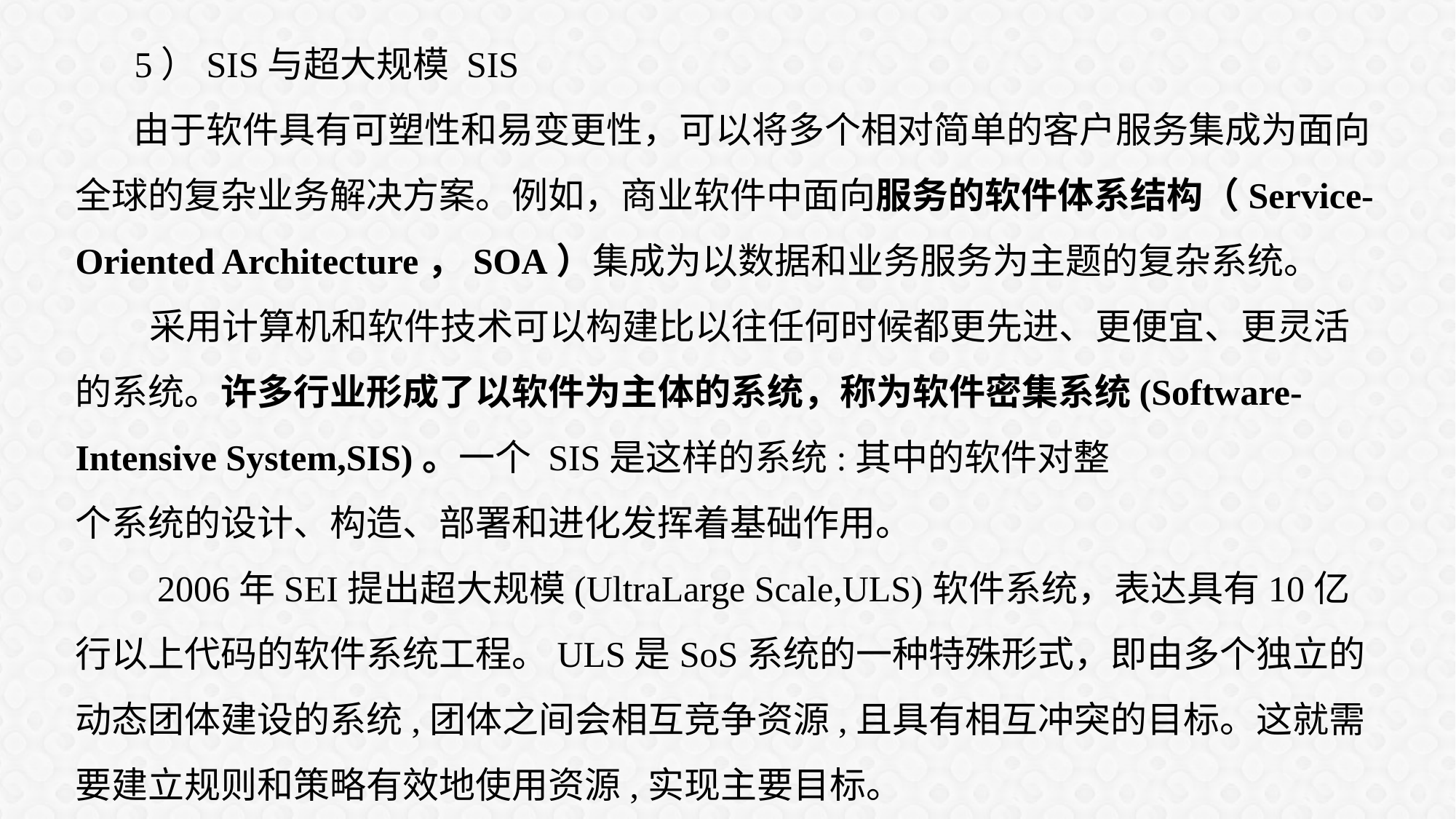

5）SIS与超大规模 SIS
      由于软件具有可塑性和易变更性，可以将多个相对简单的客户服务集成为面向全球的复杂业务解决方案。例如，商业软件中面向服务的软件体系结构（Service-Oriented Architecture，SOA）集成为以数据和业务服务为主题的复杂系统。
        采用计算机和软件技术可以构建比以往任何时候都更先进、更便宜、更灵活的系统。许多行业形成了以软件为主体的系统，称为软件密集系统(Software-Intensive System,SIS)。一个 SIS是这样的系统:其中的软件对整
个系统的设计、构造、部署和进化发挥着基础作用。
         2006年SEI提出超大规模(UltraLarge Scale,ULS)软件系统，表达具有10亿行以上代码的软件系统工程。ULS是SoS系统的一种特殊形式，即由多个独立的动态团体建设的系统,团体之间会相互竞争资源,且具有相互冲突的目标。这就需要建立规则和策略有效地使用资源,实现主要目标。